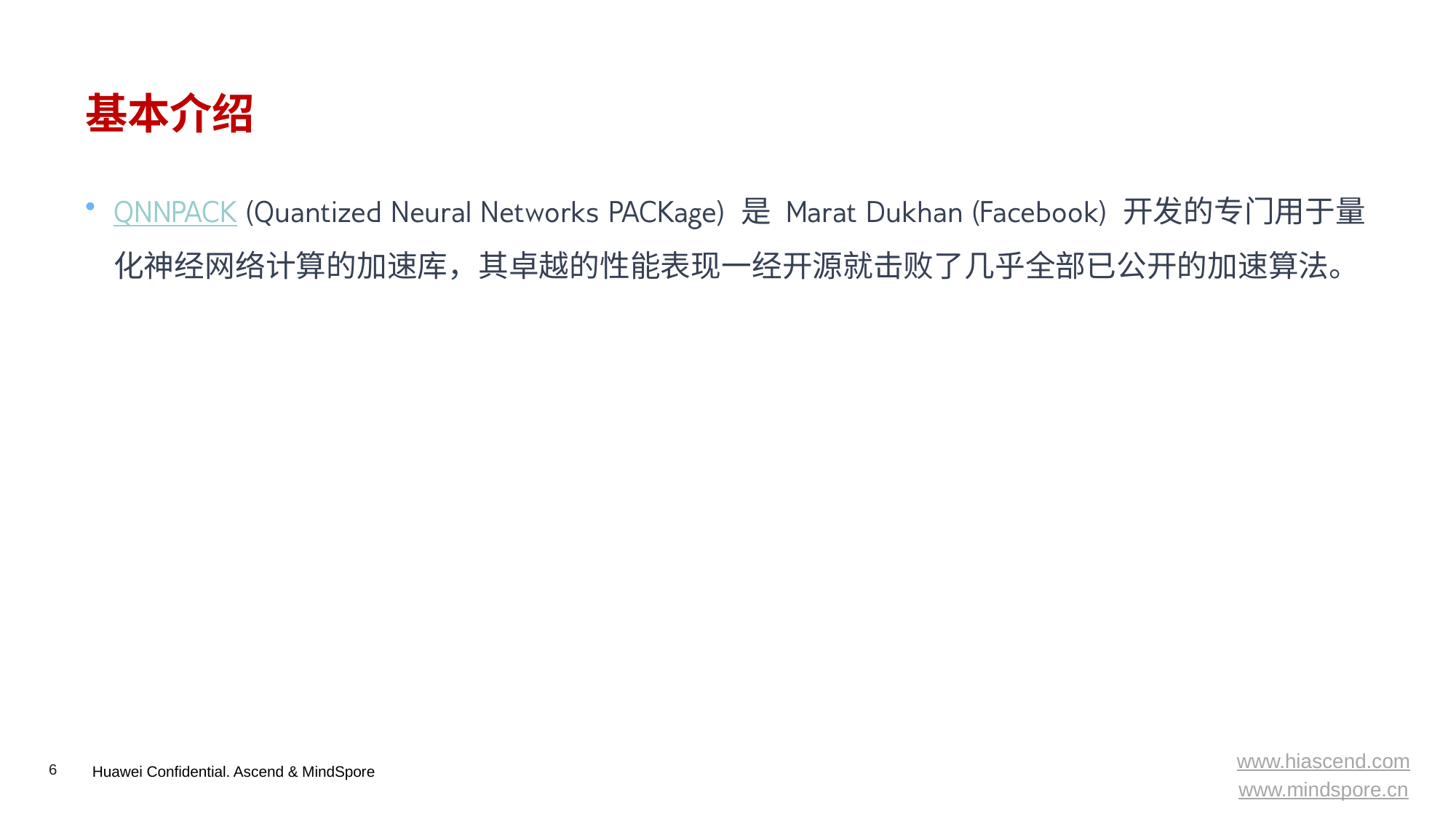

# 基本介绍
QNNPACK (Quantized Neural Networks PACKage) 是 Marat Dukhan (Facebook) 开发的专门用于量化神经网络计算的加速库，其卓越的性能表现一经开源就击败了几乎全部已公开的加速算法。